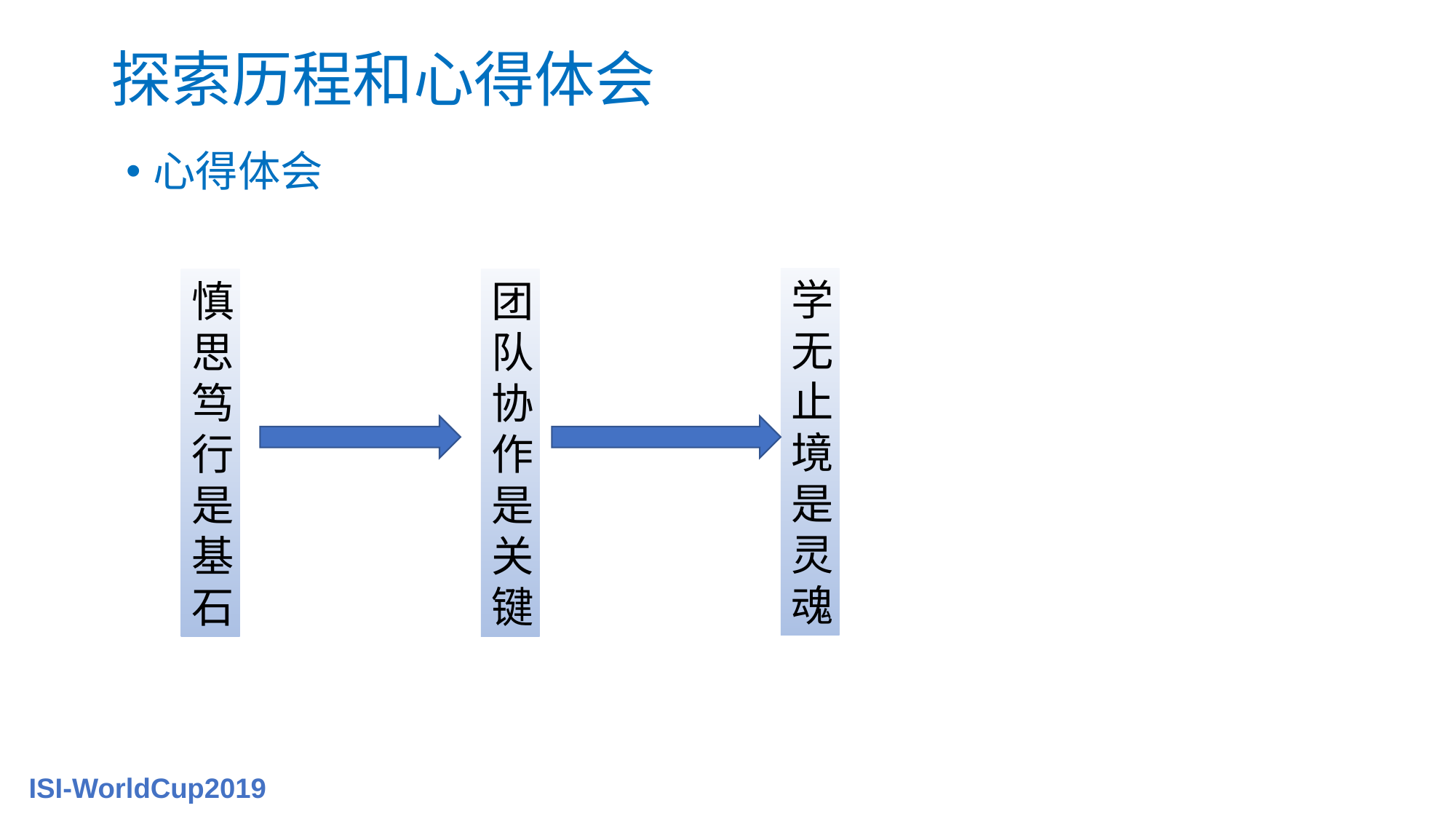

探索历程和心得体会
心得体会
学无止境是灵魂
慎思笃行是基石
团队协作是关键

ISI-WorldCup2019